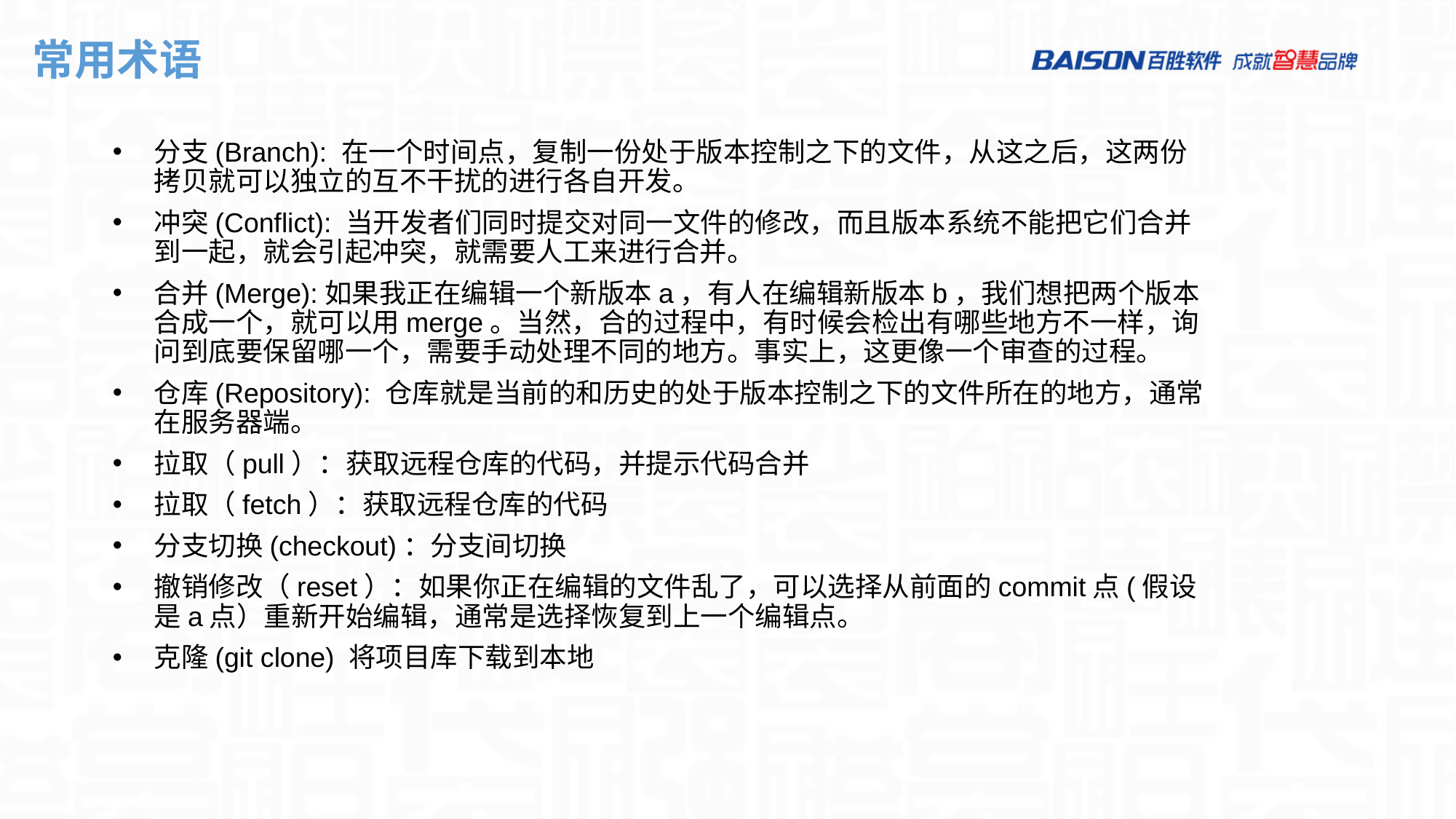

常用术语
分支(Branch): 在一个时间点，复制一份处于版本控制之下的文件，从这之后，这两份拷贝就可以独立的互不干扰的进行各自开发。
冲突(Conflict): 当开发者们同时提交对同一文件的修改，而且版本系统不能把它们合并到一起，就会引起冲突，就需要人工来进行合并。
合并(Merge):如果我正在编辑一个新版本a，有人在编辑新版本b，我们想把两个版本合成一个，就可以用merge。当然，合的过程中，有时候会检出有哪些地方不一样，询问到底要保留哪一个，需要手动处理不同的地方。事实上，这更像一个审查的过程。
仓库(Repository): 仓库就是当前的和历史的处于版本控制之下的文件所在的地方，通常在服务器端。
拉取（pull）：获取远程仓库的代码，并提示代码合并
拉取（fetch）：获取远程仓库的代码
分支切换(checkout)：分支间切换
撤销修改（reset）：如果你正在编辑的文件乱了，可以选择从前面的commit点(假设是a点）重新开始编辑，通常是选择恢复到上一个编辑点。
克隆(git clone) 将项目库下载到本地